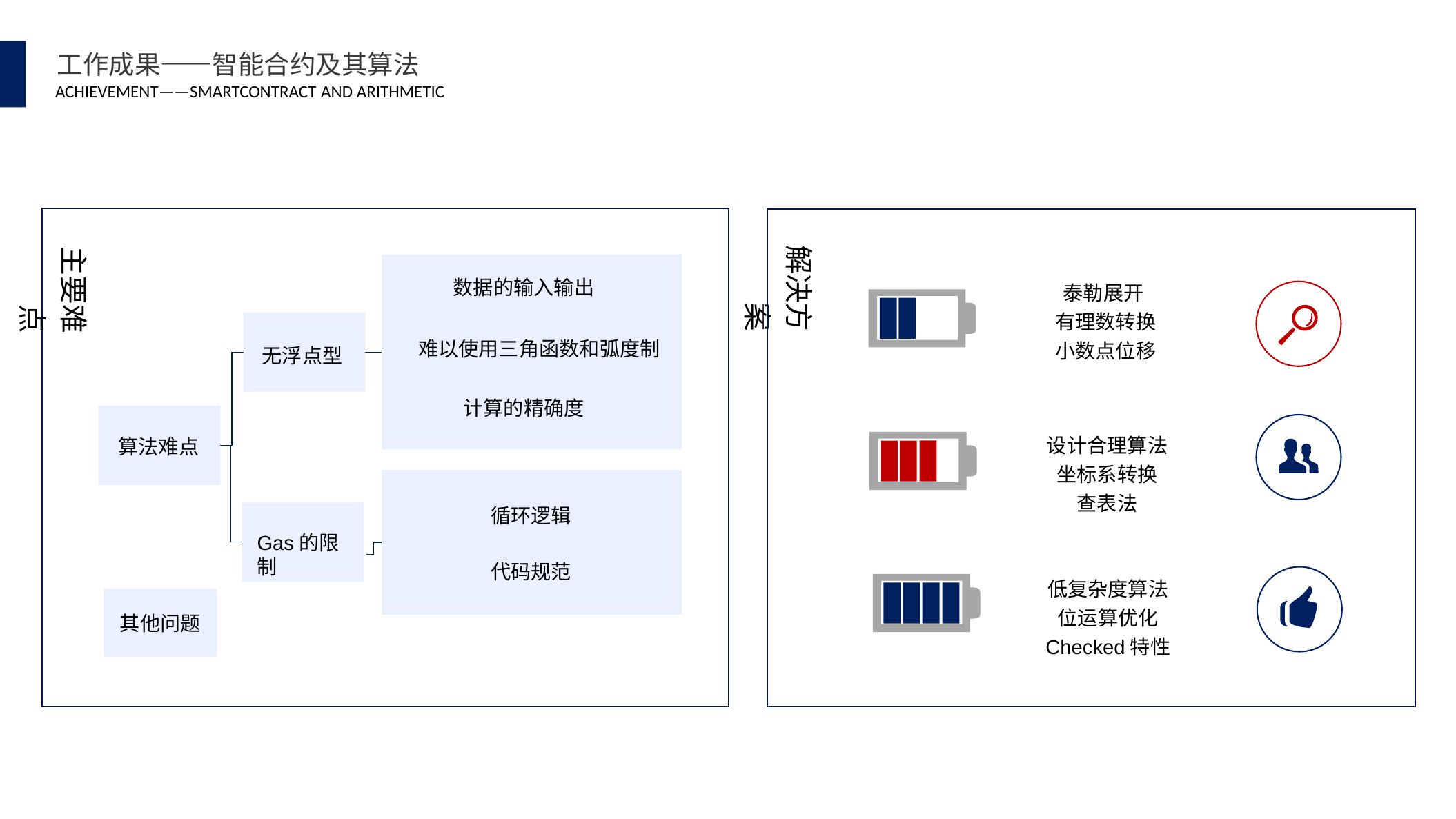

工作成果——智能合约及其算法
ACHIEVEMENT——SMARTCONTRACT AND arithmetic
解决方案

主要难点

数据的输入输出

难以使用三角函数和弧度制
无浮点型
计算的精确度

算法难点

循环逻辑

Gas的限制
代码规范
泰勒展开
有理数转换
小数点位移

设计合理算法
坐标系转换
查表法

低复杂度算法
位运算优化
Checked特性

其他问题